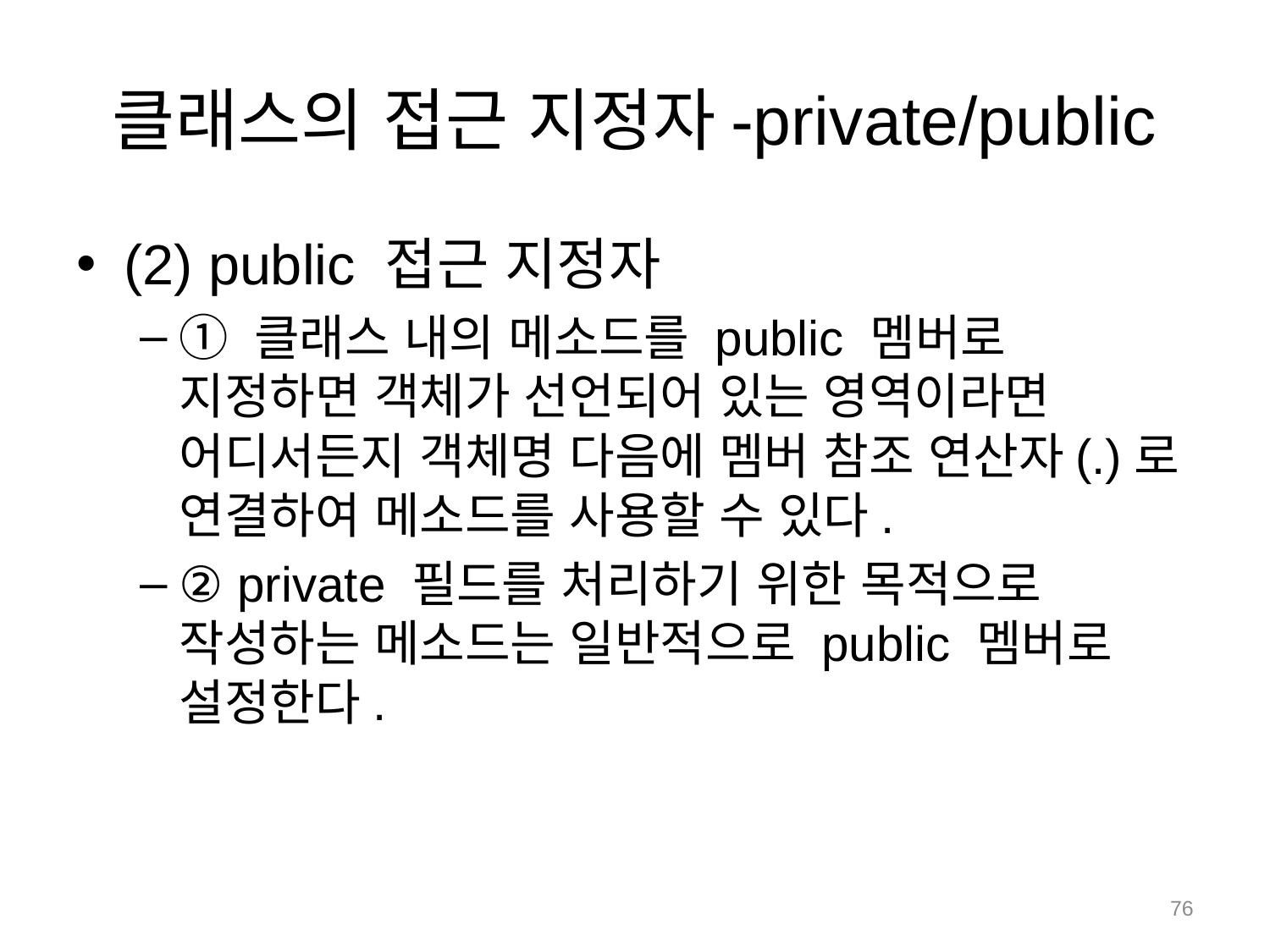

# 클래스의 접근 지정자-private/public
(2) public 접근 지정자
① 클래스 내의 메소드를 public 멤버로 지정하면 객체가 선언되어 있는 영역이라면 어디서든지 객체명 다음에 멤버 참조 연산자(.)로 연결하여 메소드를 사용할 수 있다.
② private 필드를 처리하기 위한 목적으로 작성하는 메소드는 일반적으로 public 멤버로 설정한다.

76